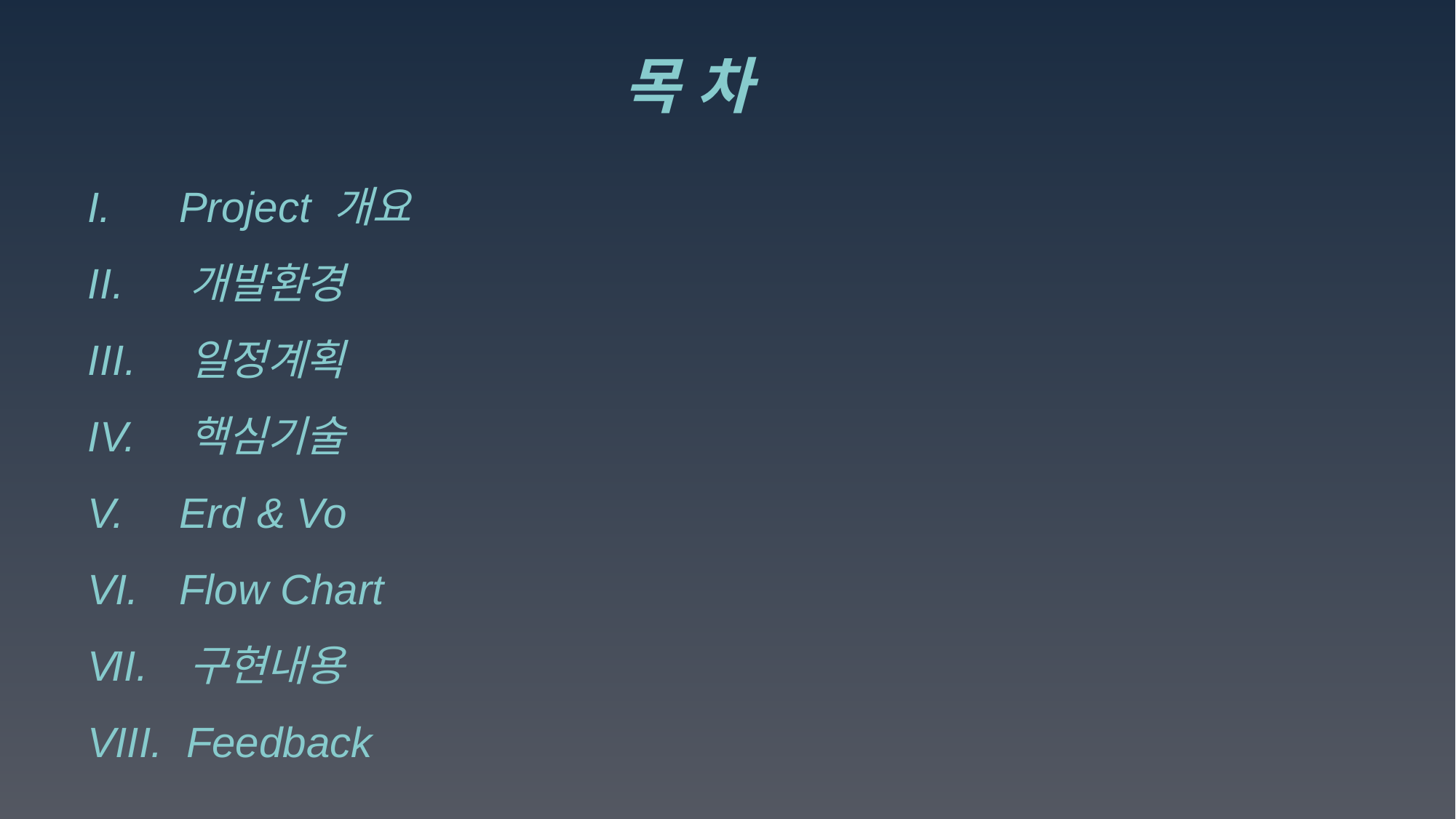

목 차
  Project 개요
  개발환경
  일정계획
  핵심기술
  Erd & Vo
  Flow Chart
  구현내용
  Feedback